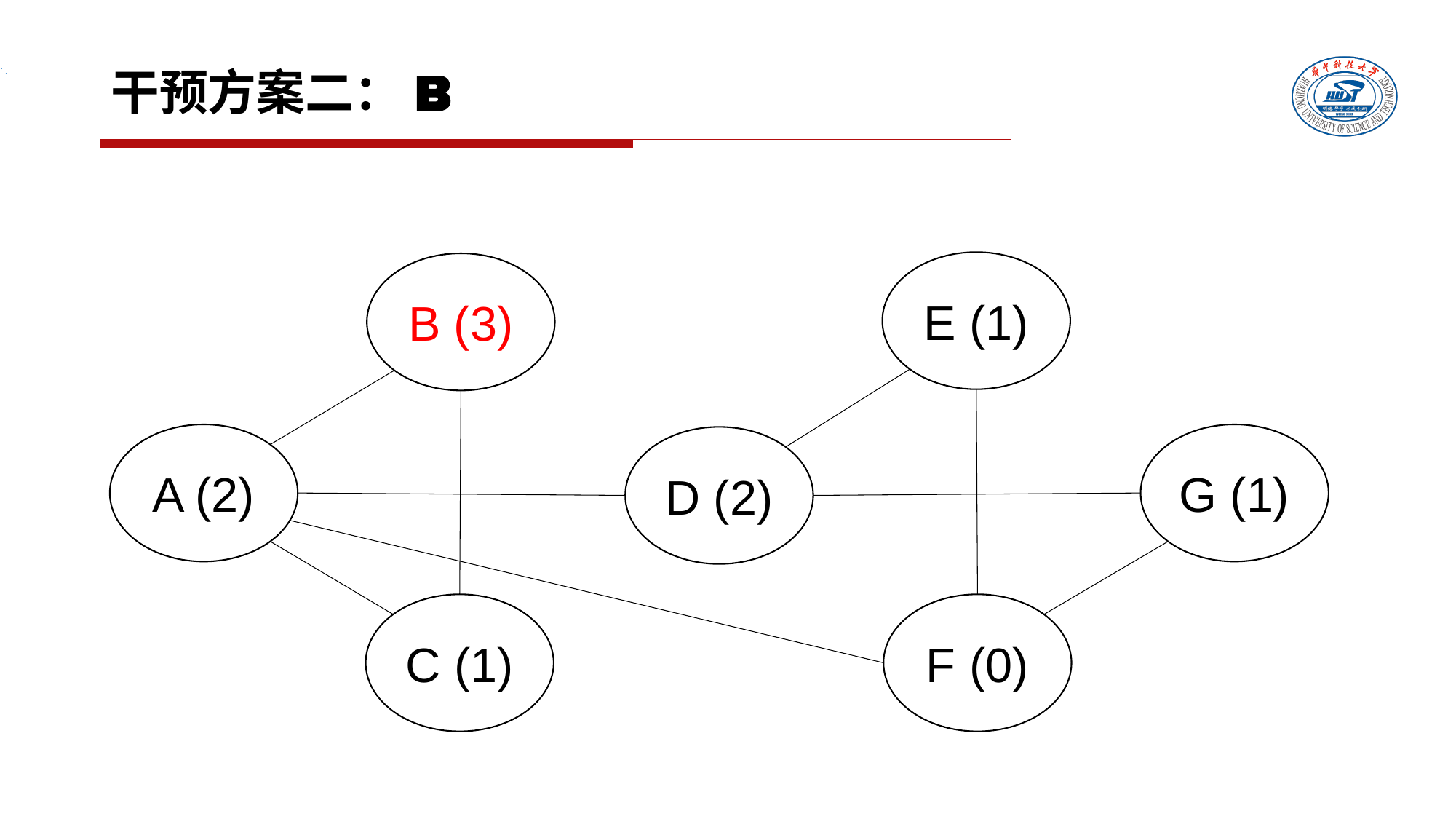

# 干预方案二：B
E (1)
B (3)
A (2)
G (1)
D (2)
C (1)
F (0)